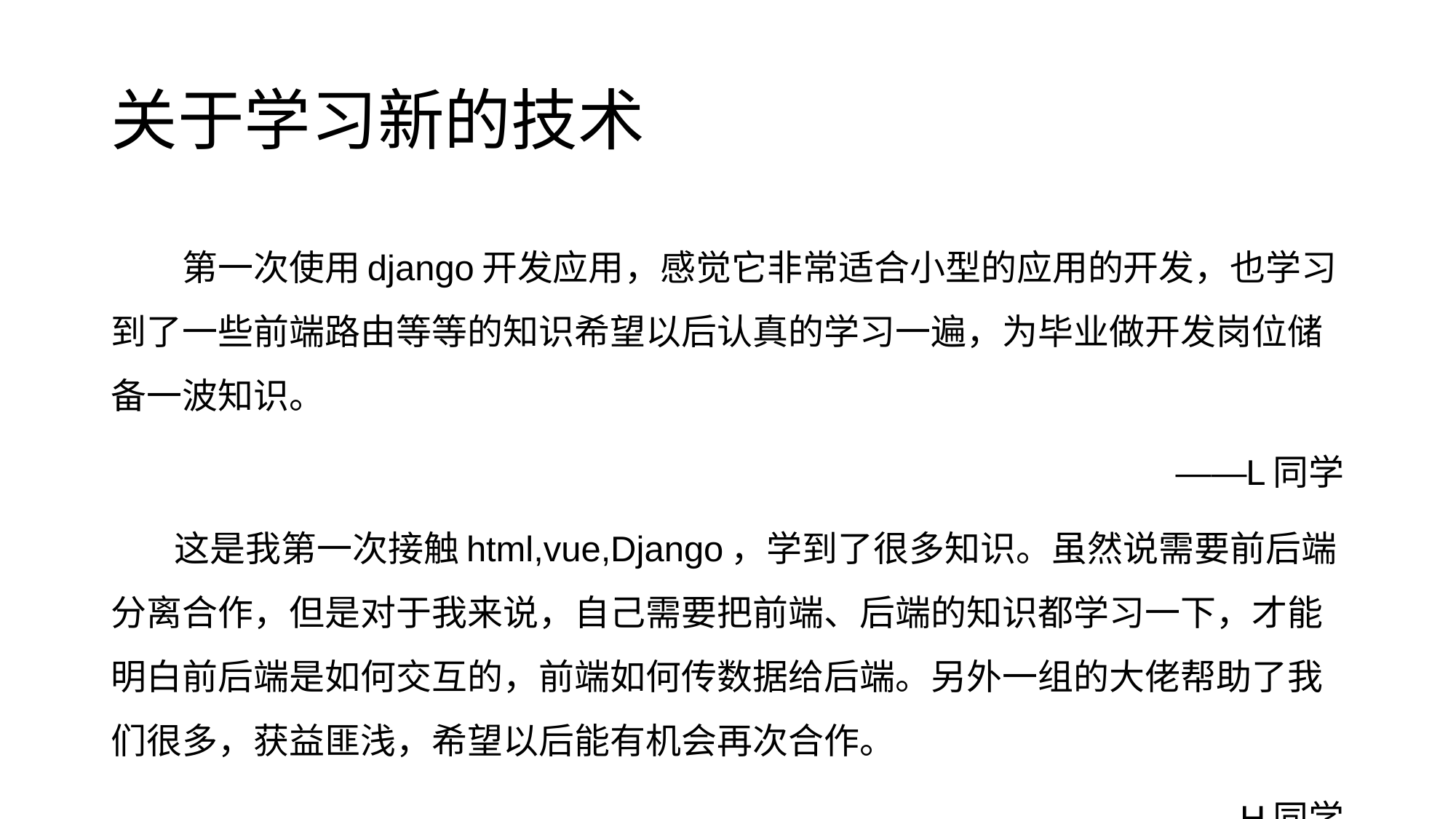

# 关于学习新的技术
        第一次使用django开发应用，感觉它非常适合小型的应用的开发，也学习到了一些前端路由等等的知识希望以后认真的学习一遍，为毕业做开发岗位储备一波知识。
                                                                                      ——L同学
       这是我第一次接触html,vue,Django，学到了很多知识。虽然说需要前后端分离合作，但是对于我来说，自己需要把前端、后端的知识都学习一下，才能明白前后端是如何交互的，前端如何传数据给后端。另外一组的大佬帮助了我们很多，获益匪浅，希望以后能有机会再次合作。
——H同学